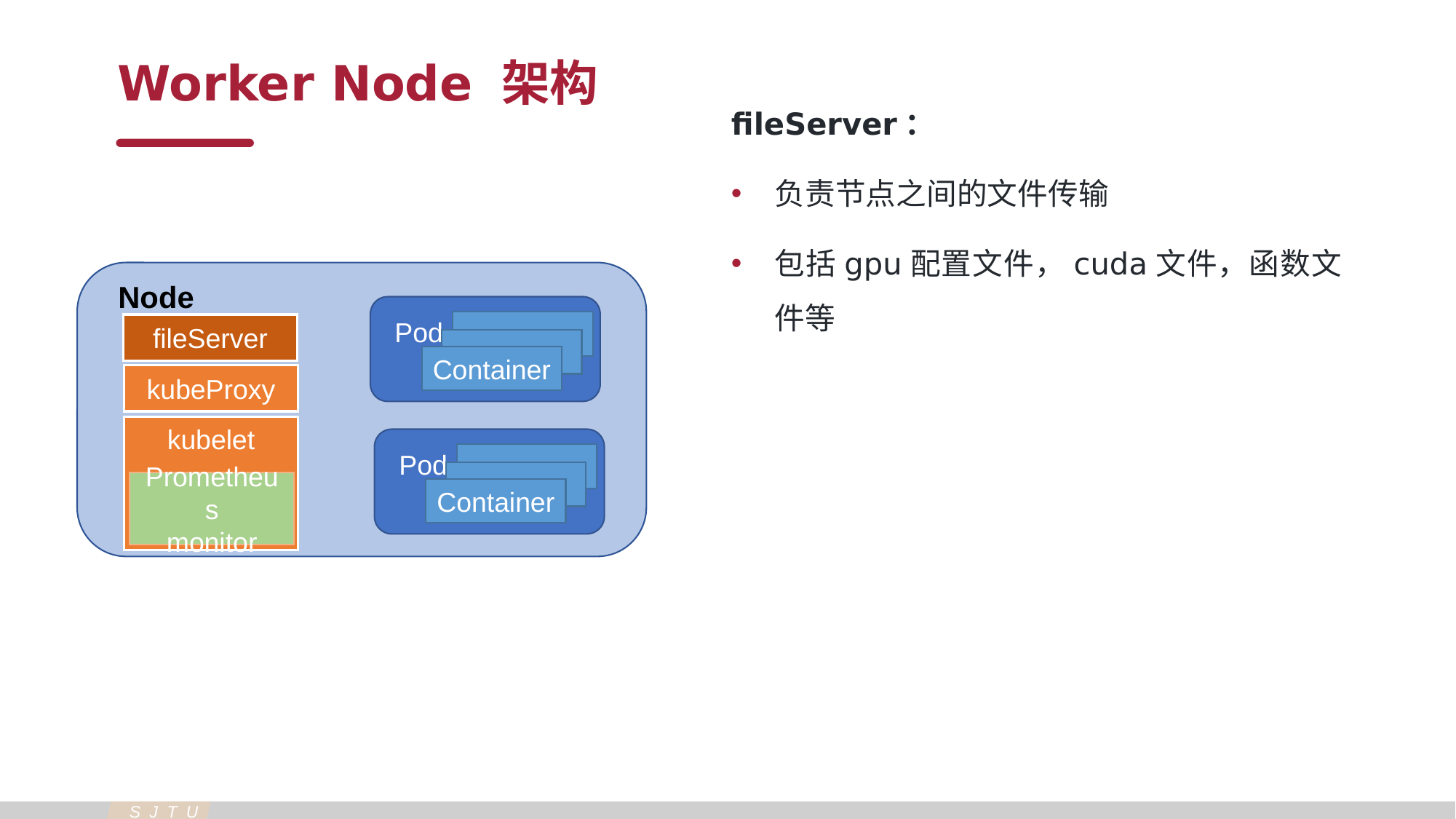

Worker Node 架构
fileServer：
负责节点之间的文件传输
包括gpu配置文件，cuda文件，函数文件等

Node

Pod

fileServer

Container
kubeProxy

kubelet

Pod

Prometheus
monitor
Container